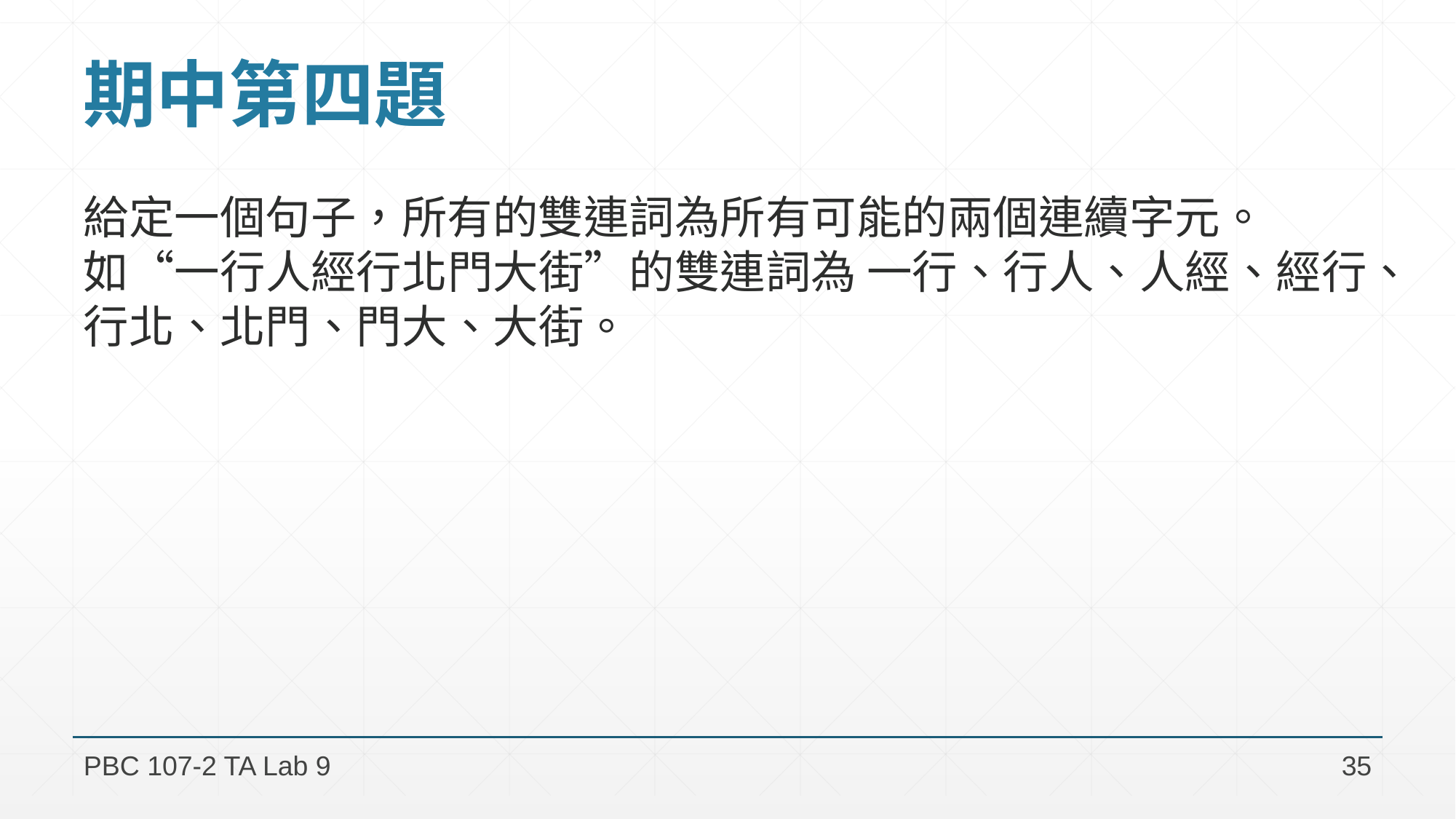

# 期中第四題
給定一個句子，所有的雙連詞為所有可能的兩個連續字元。
如“一行人經行北門大街”的雙連詞為 一行、行人、人經、經行、行北、北門、門大、大街。
PBC 107-2 TA Lab 9
35